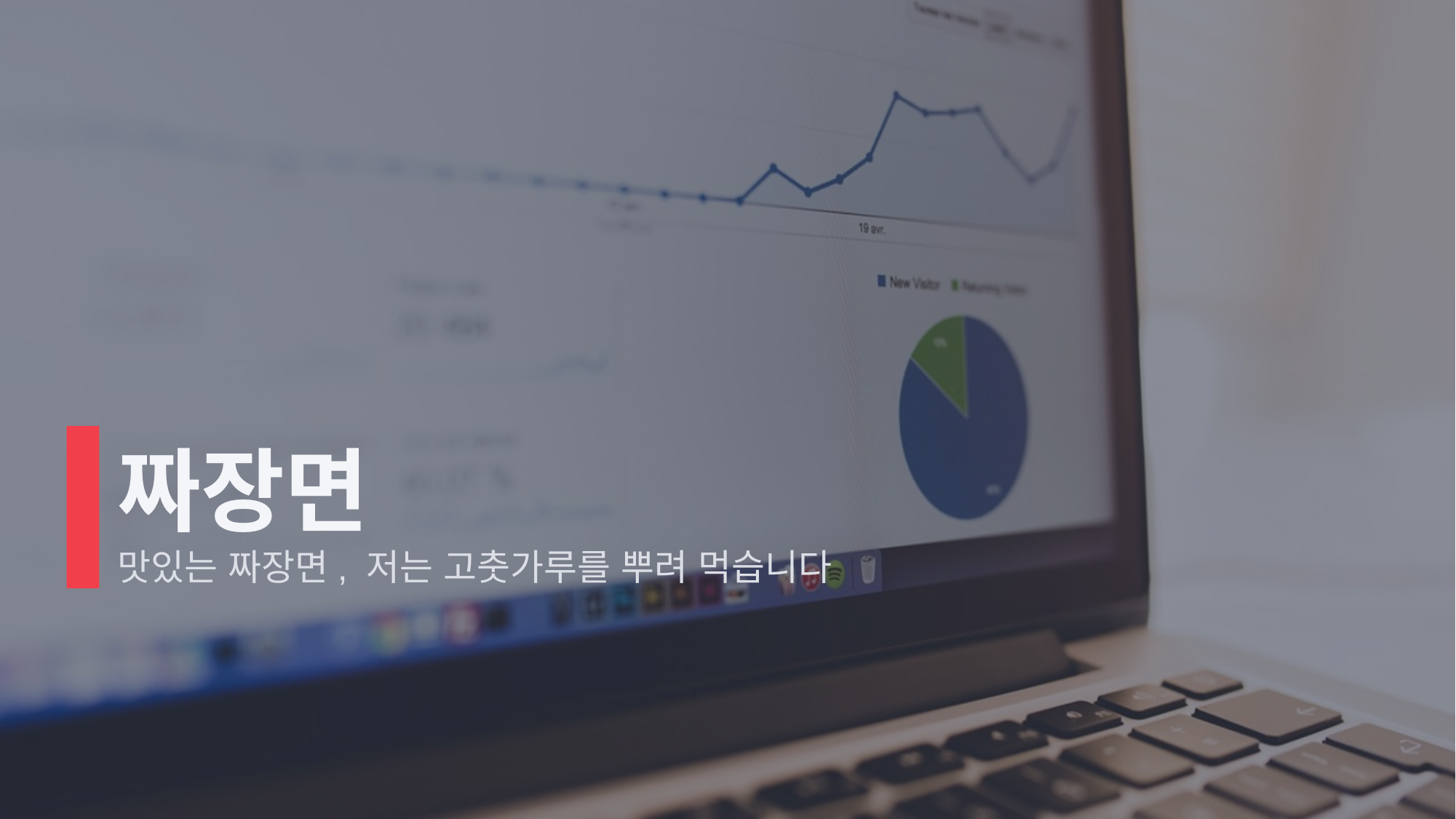

# 짜장면
맛있는 짜장면, 저는 고춧가루를 뿌려 먹습니다